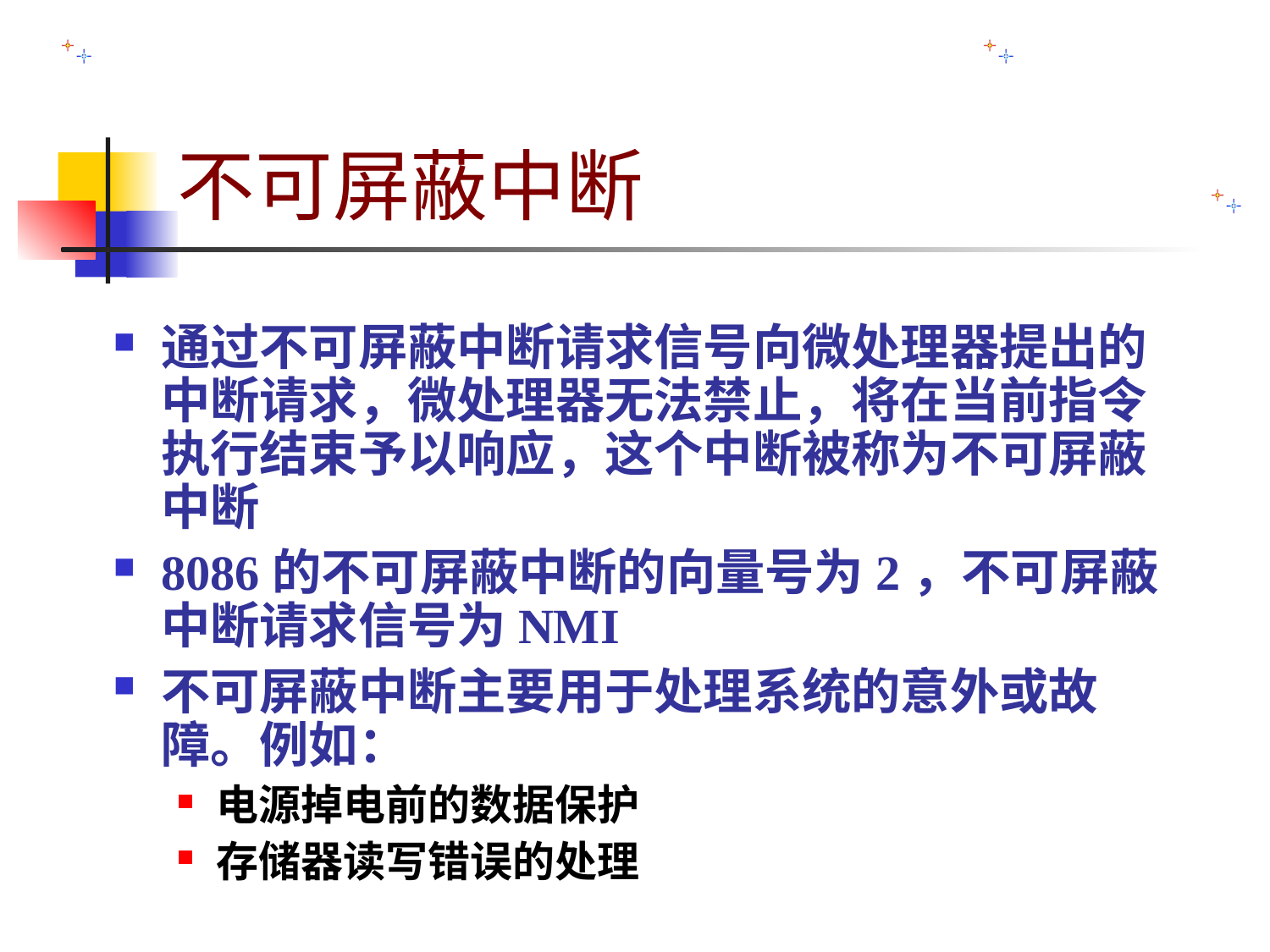

不可屏蔽中断
通过不可屏蔽中断请求信号向微处理器提出的中断请求，微处理器无法禁止，将在当前指令执行结束予以响应，这个中断被称为不可屏蔽中断
8086的不可屏蔽中断的向量号为2，不可屏蔽中断请求信号为NMI
不可屏蔽中断主要用于处理系统的意外或故障。例如：
电源掉电前的数据保护
存储器读写错误的处理